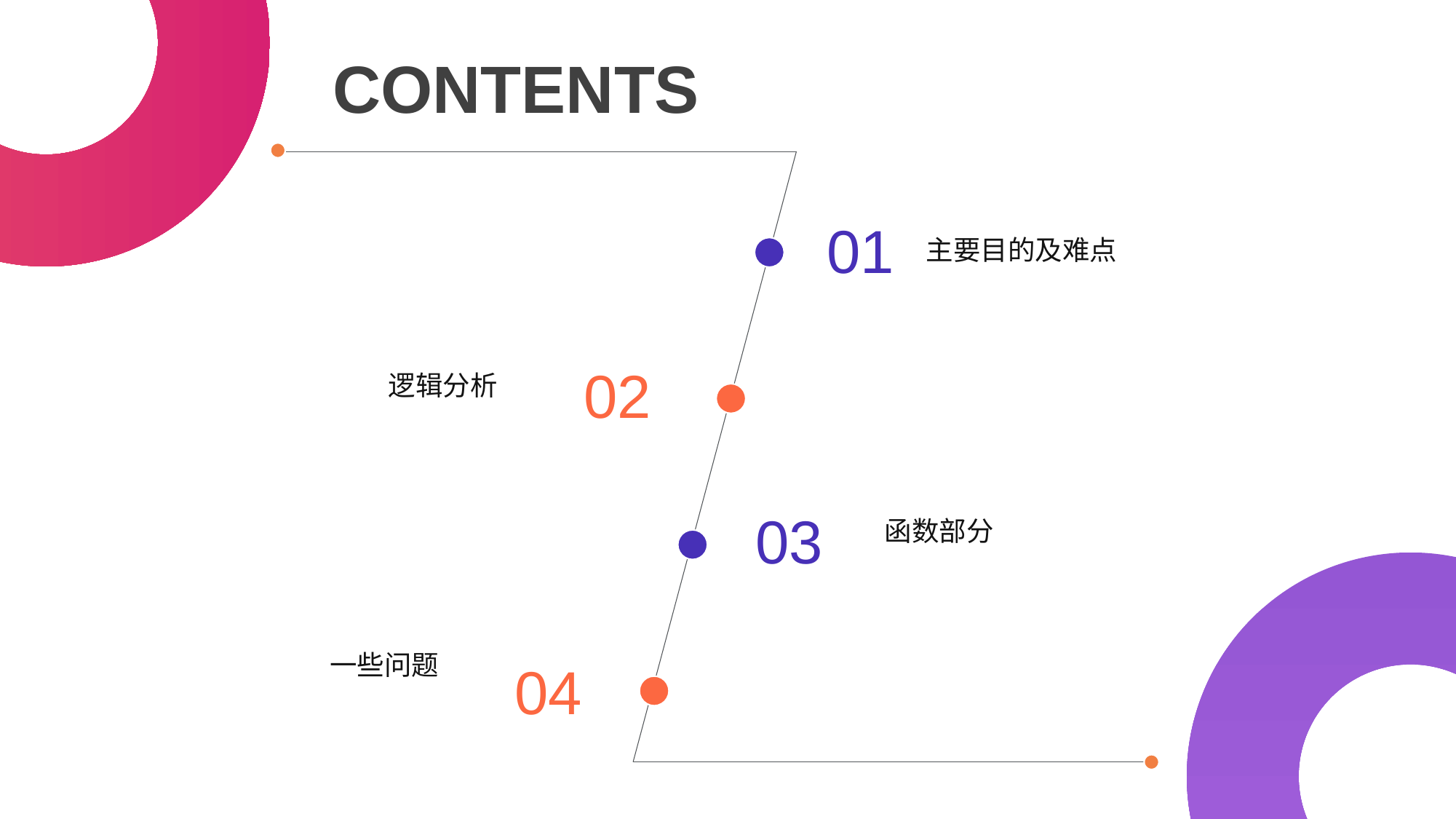

CONTENTS

01
主要目的及难点

02
逻辑分析

03
函数部分

一些问题
04